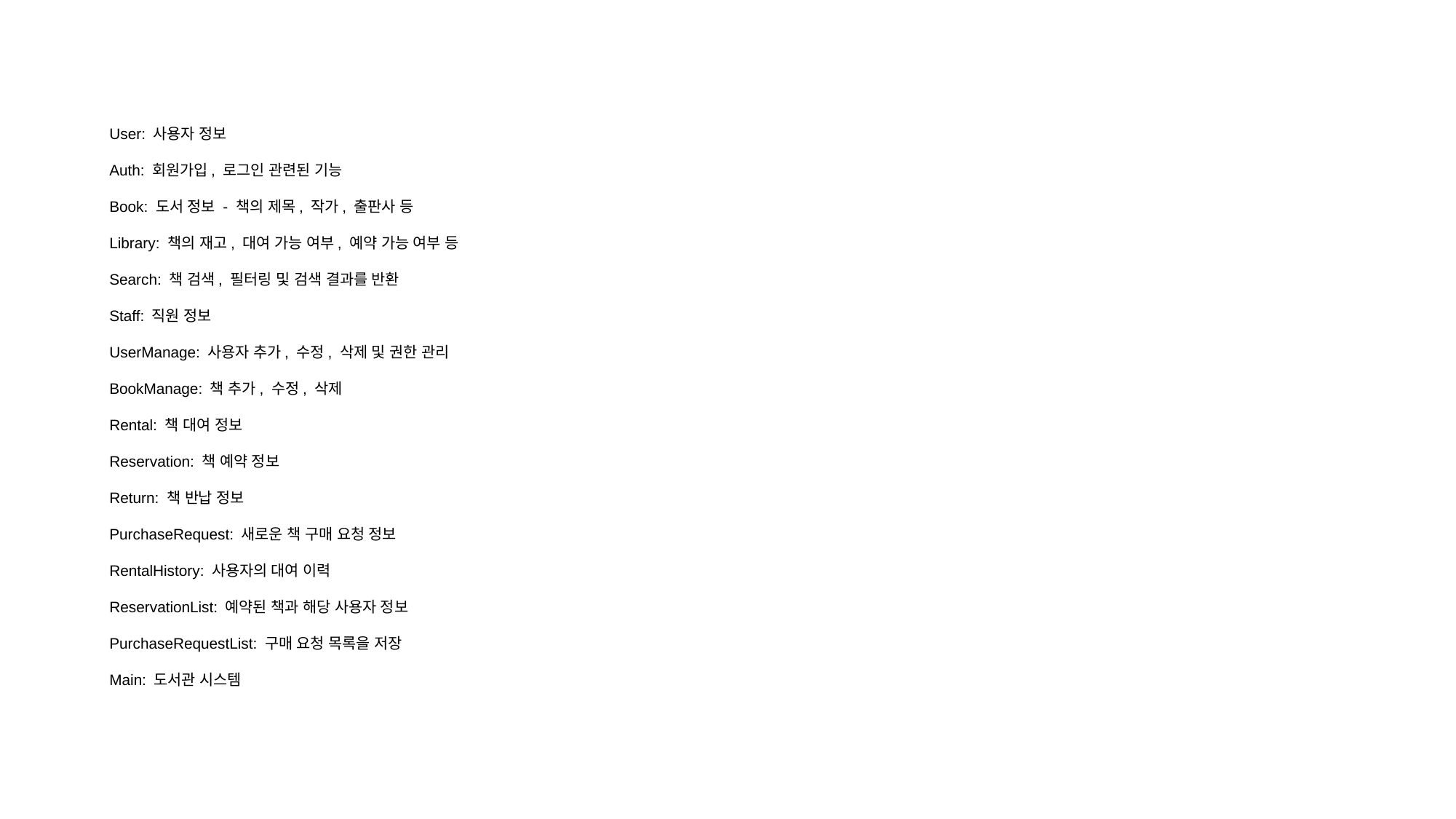

User: 사용자 정보

Auth: 회원가입, 로그인 관련된 기능

Book: 도서 정보 - 책의 제목, 작가, 출판사 등

Library: 책의 재고, 대여 가능 여부, 예약 가능 여부 등

Search: 책 검색, 필터링 및 검색 결과를 반환

Staff: 직원 정보

UserManage: 사용자 추가, 수정, 삭제 및 권한 관리

BookManage: 책 추가, 수정, 삭제

Rental: 책 대여 정보

Reservation: 책 예약 정보

Return: 책 반납 정보

PurchaseRequest: 새로운 책 구매 요청 정보

RentalHistory: 사용자의 대여 이력

ReservationList: 예약된 책과 해당 사용자 정보

PurchaseRequestList: 구매 요청 목록을 저장

Main: 도서관 시스템